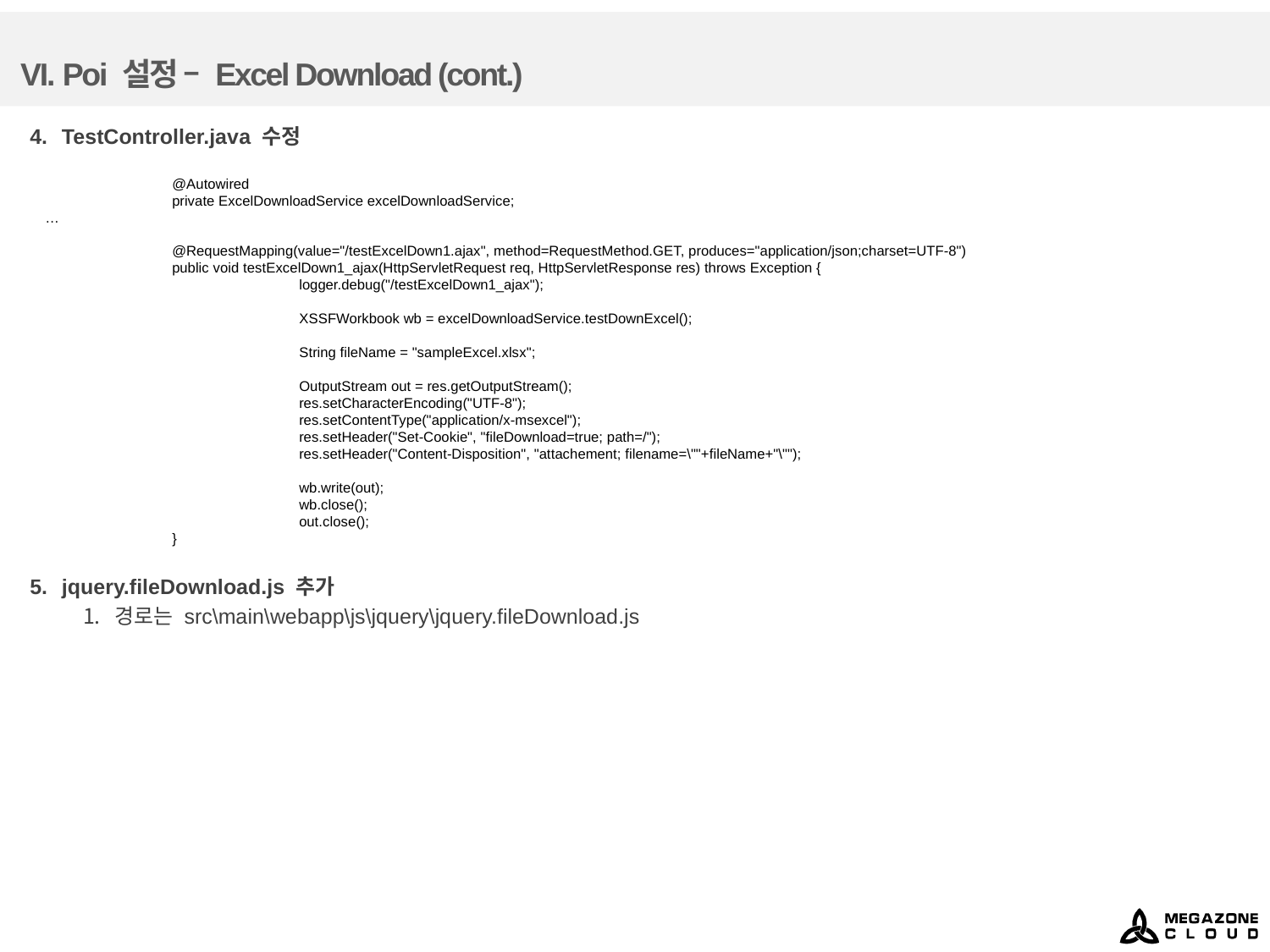

# VI. Poi 설정 – Excel Download (cont.)
TestController.java 수정

	@Autowired
	private ExcelDownloadService excelDownloadService;
…

	@RequestMapping(value="/testExcelDown1.ajax", method=RequestMethod.GET, produces="application/json;charset=UTF-8")
	public void testExcelDown1_ajax(HttpServletRequest req, HttpServletResponse res) throws Exception {
		logger.debug("/testExcelDown1_ajax");

		XSSFWorkbook wb = excelDownloadService.testDownExcel();

		String fileName = "sampleExcel.xlsx";

		OutputStream out = res.getOutputStream();
		res.setCharacterEncoding("UTF-8");
		res.setContentType("application/x-msexcel");
		res.setHeader("Set-Cookie", "fileDownload=true; path=/");
		res.setHeader("Content-Disposition", "attachement; filename=\""+fileName+"\"");

		wb.write(out);
		wb.close();
		out.close();
	}
jquery.fileDownload.js 추가
경로는 src\main\webapp\js\jquery\jquery.fileDownload.js